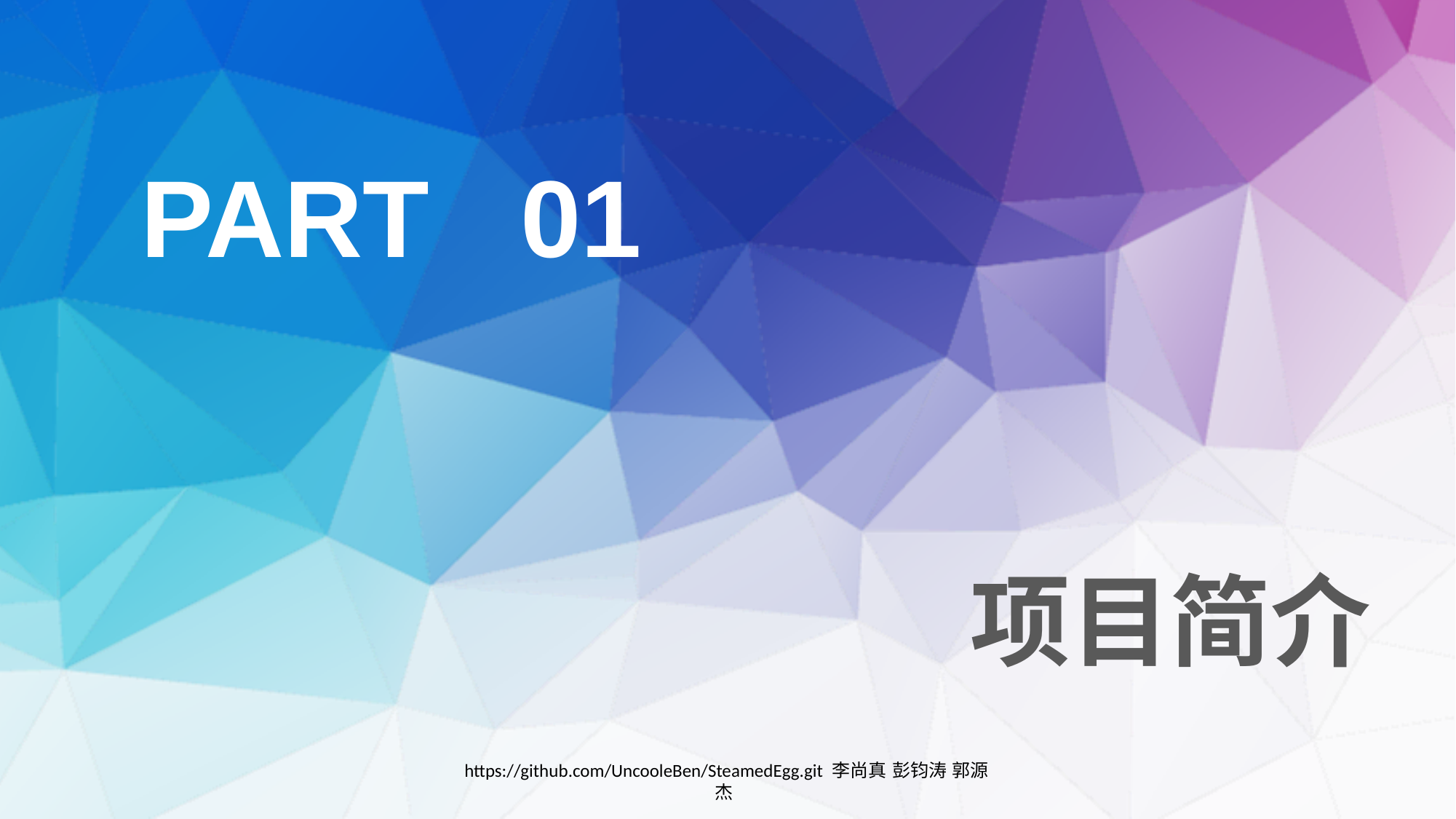

PART   01
项目简介

https://github.com/UncooleBen/SteamedEgg.git 李尚真 彭钧涛 郭源杰
3